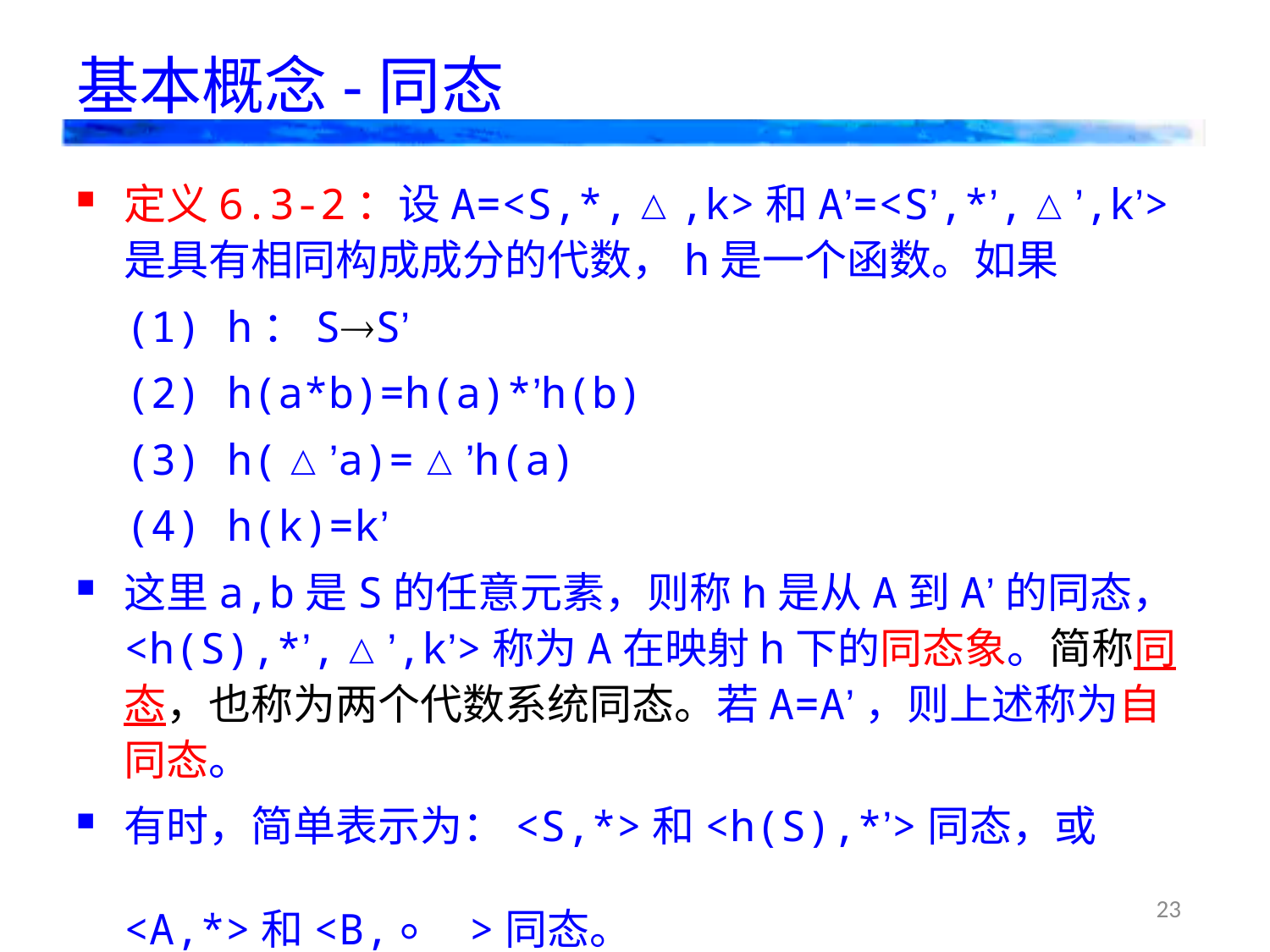

# 基本概念-同态
定义6.3-2：设A=<S,*,△,k>和A’=<S’,*’,△’,k’>是具有相同构成成分的代数，h是一个函数。如果
(1) h：S→S’
(2) h(a*b)=h(a)*’h(b)
(3) h(△’a)=△’h(a)
(4) h(k)=k’
这里a,b是S的任意元素，则称h是从A到A’的同态，<h(S),*’,△’,k’>称为A在映射h下的同态象。简称同态，也称为两个代数系统同态。若A=A’，则上述称为自同态。
有时，简单表示为：<S,*>和<h(S),*’>同态，或<A,*>和<B,。>同态。
23